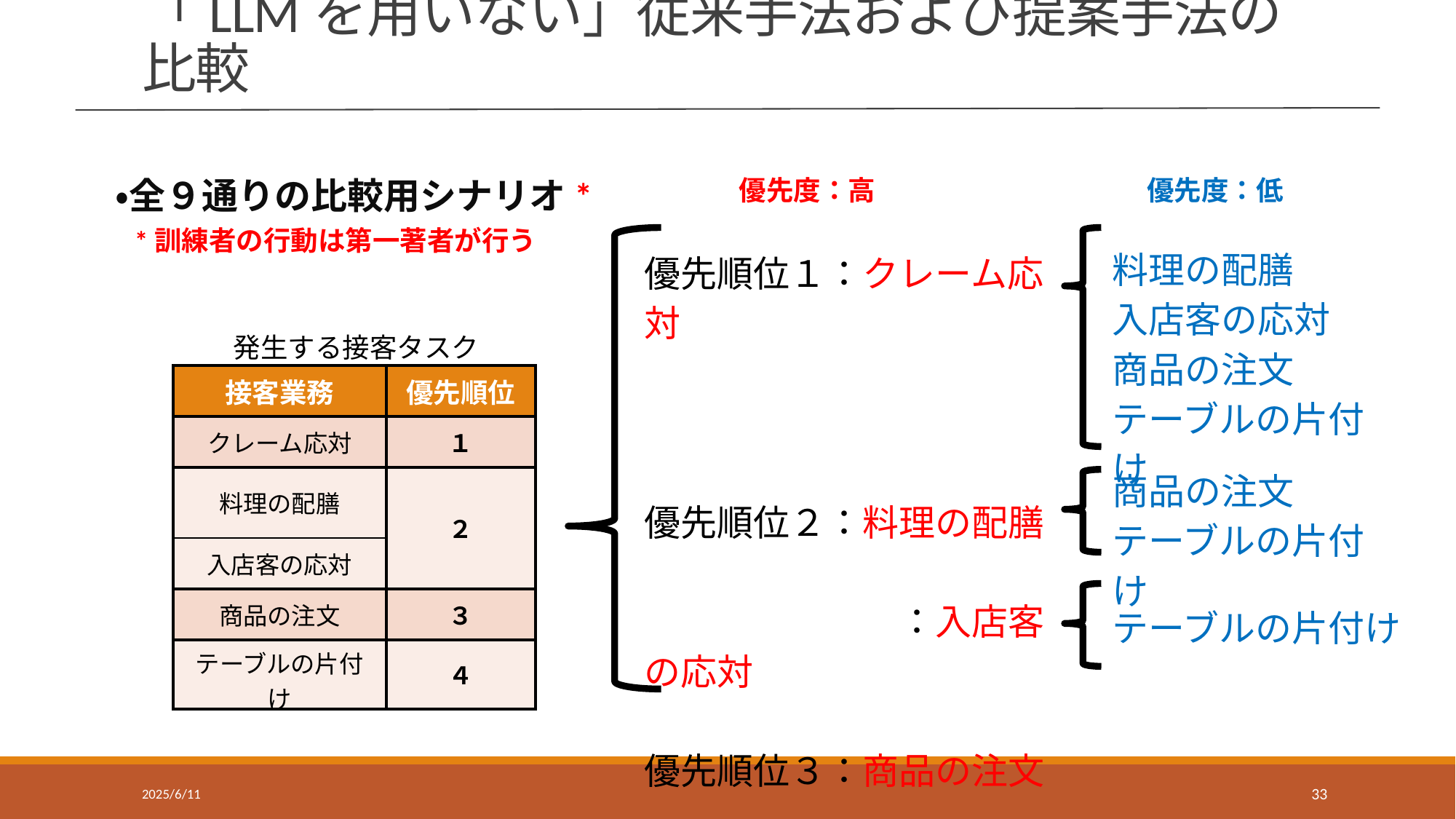

# 「LLMを用いない」従来手法および提案手法の比較

・全９通りの比較用シナリオ*
優先度：高
優先度：低
*訓練者の行動は第一著者が行う

料理の配膳
入店客の応対
商品の注文
テーブルの片付け
優先順位１：クレーム応対

優先順位２：料理の配膳
　　　　　　　：入店客の応対

優先順位３：商品の注文
発生する接客タスク
| 接客業務 | 優先順位 |
| --- | --- |
| クレーム応対 | １ |
| 料理の配膳 | ２ |
| 入店客の応対 |  |
| 商品の注文 | ３ |
| テーブルの片付け | ４ |
商品の注文
テーブルの片付け

テーブルの片付け
2025/6/11
33